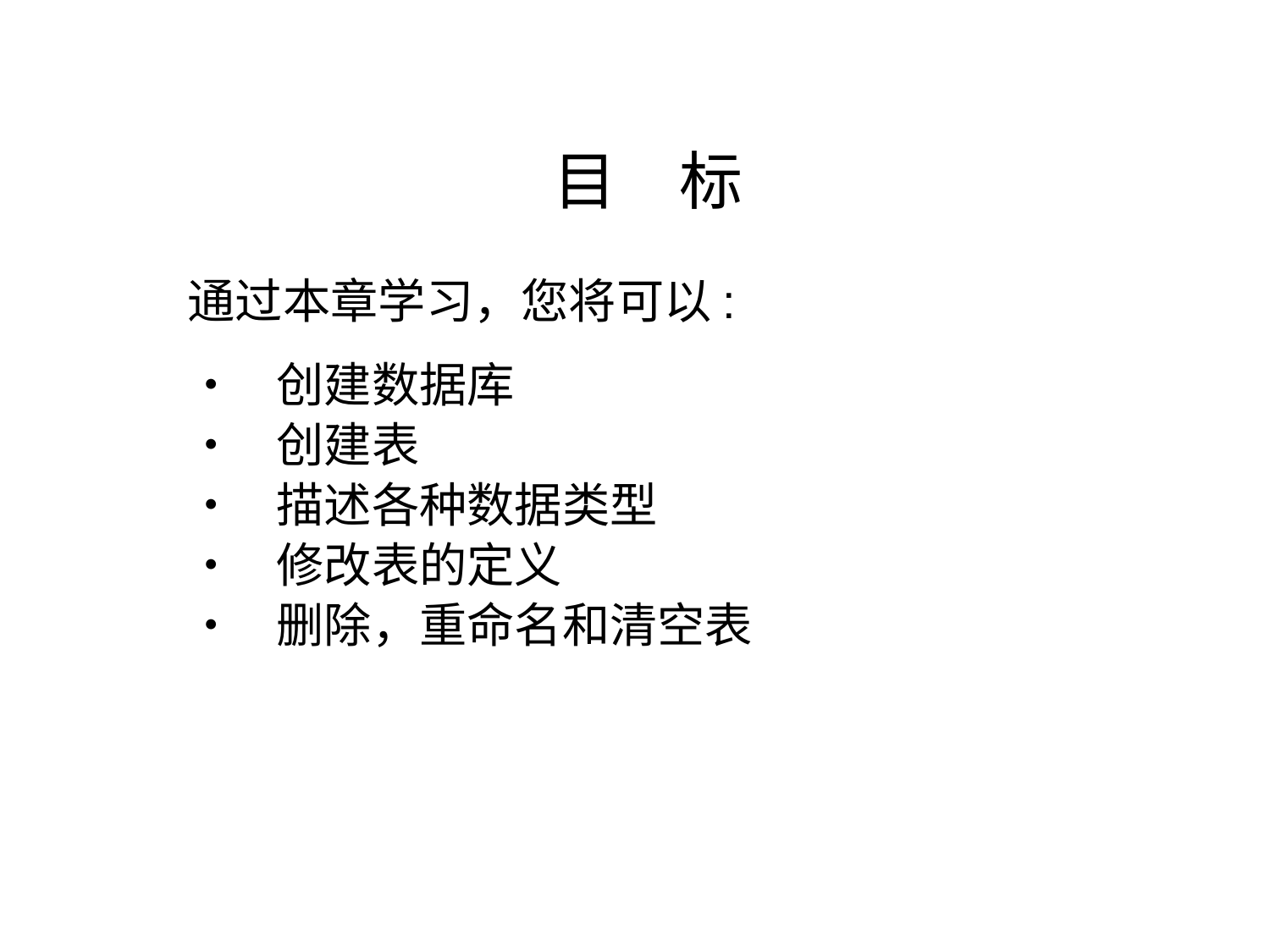

目 标
通过本章学习，您将可以:
• 创建数据库
• 创建表
• 描述各种数据类型
• 修改表的定义
• 删除，重命名和清空表